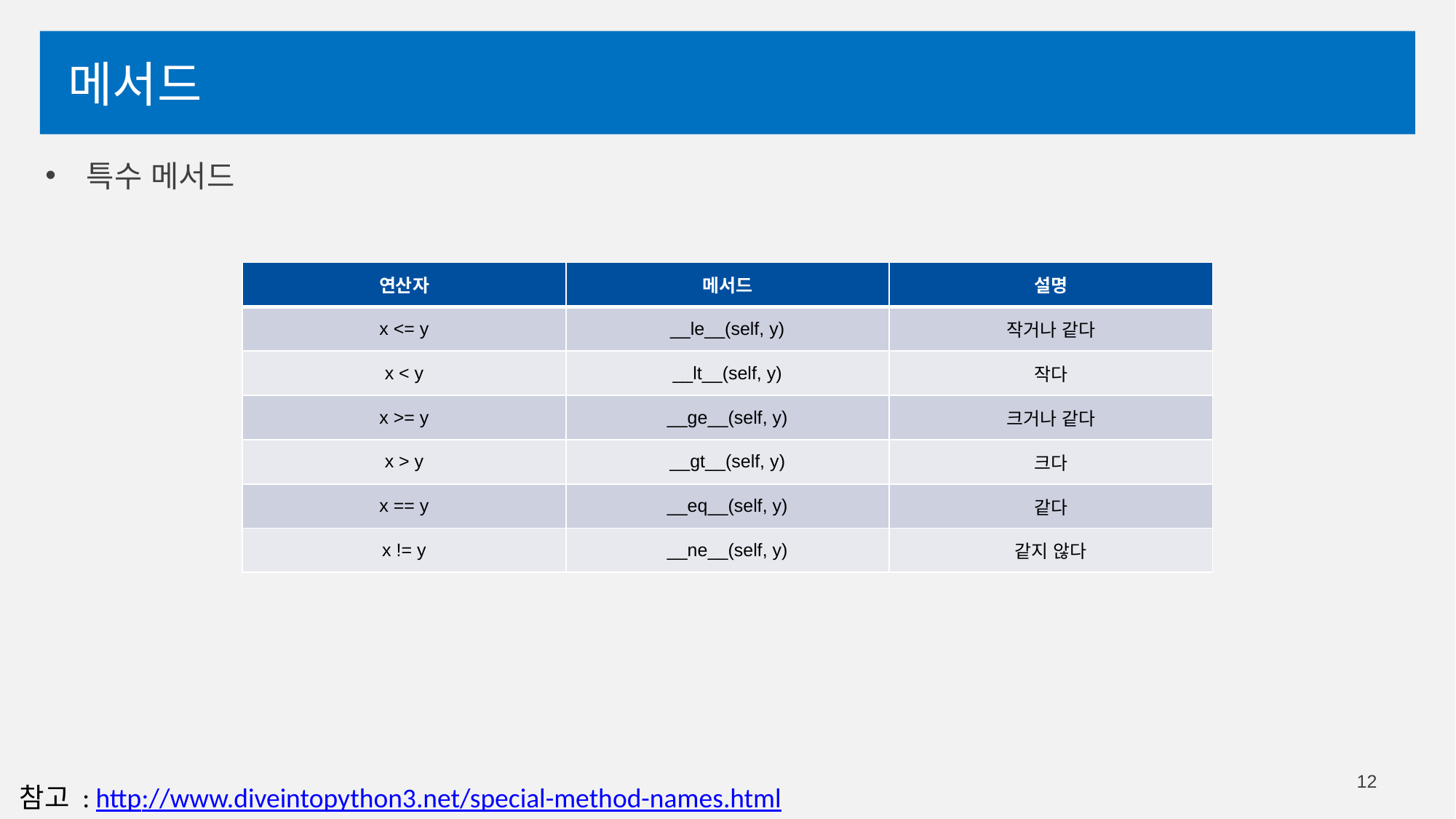

# 메서드
특수 메서드
| 연산자 | 메서드 | 설명 |
| --- | --- | --- |
| x <= y | \_\_le\_\_(self, y) | 작거나 같다 |
| x < y | \_\_lt\_\_(self, y) | 작다 |
| x >= y | \_\_ge\_\_(self, y) | 크거나 같다 |
| x > y | \_\_gt\_\_(self, y) | 크다 |
| x == y | \_\_eq\_\_(self, y) | 같다 |
| x != y | \_\_ne\_\_(self, y) | 같지 않다 |
12
참고 : http://www.diveintopython3.net/special-method-names.html